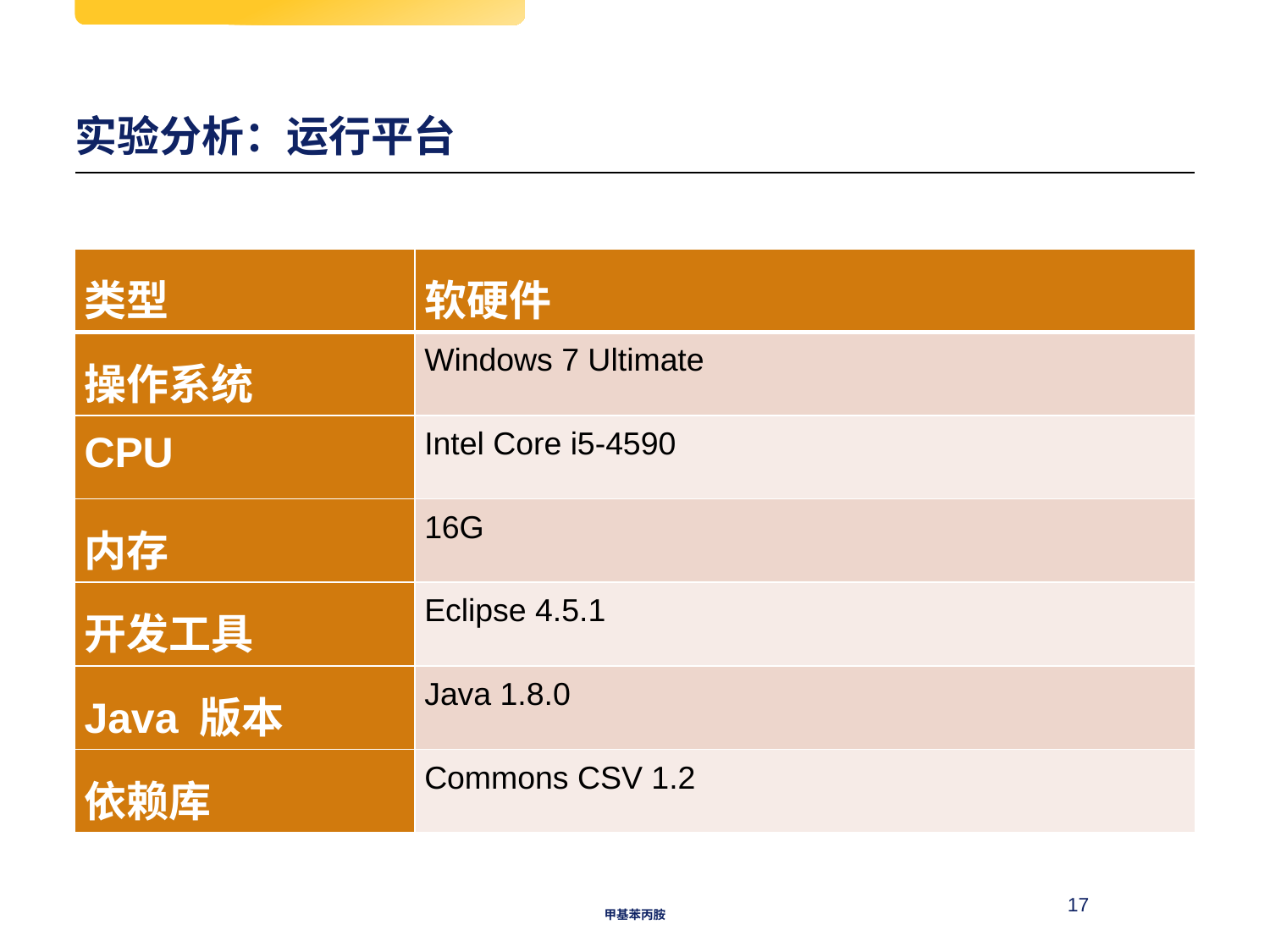

# 实验分析：运行平台
| 类型 | 软硬件 |
| --- | --- |
| 操作系统 | Windows 7 Ultimate |
| CPU | Intel Core i5-4590 |
| 内存 | 16G |
| 开发工具 | Eclipse 4.5.1 |
| Java 版本 | Java 1.8.0 |
| 依赖库 | Commons CSV 1.2 |